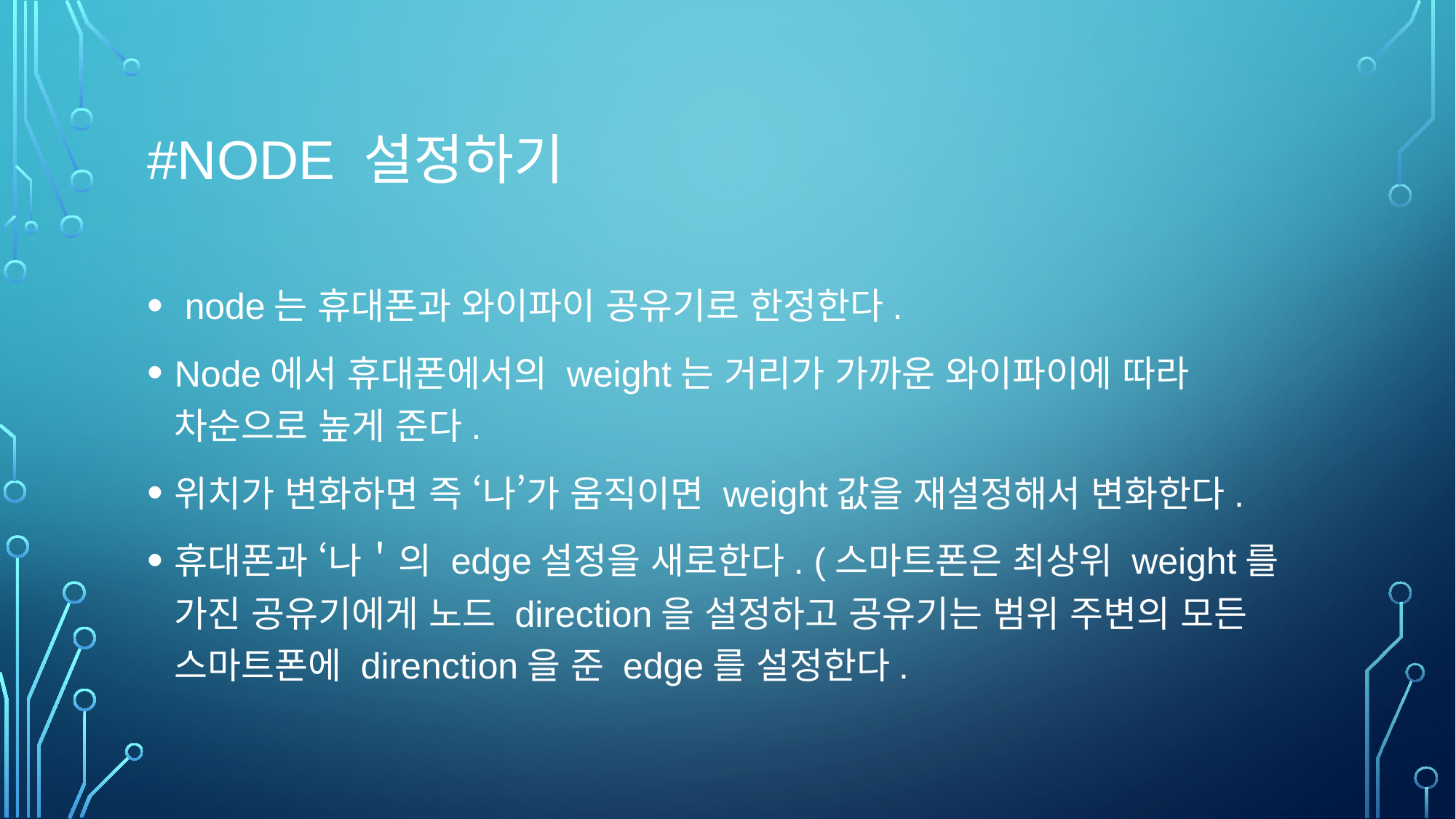

# #node 설정하기
 node는 휴대폰과 와이파이 공유기로 한정한다.
Node에서 휴대폰에서의 weight는 거리가 가까운 와이파이에 따라 차순으로 높게 준다.
위치가 변화하면 즉 ‘나’가 움직이면 weight값을 재설정해서 변화한다.
휴대폰과 ‘나＇의 edge설정을 새로한다. (스마트폰은 최상위 weight를 가진 공유기에게 노드 direction을 설정하고 공유기는 범위 주변의 모든 스마트폰에 direnction을 준 edge를 설정한다.